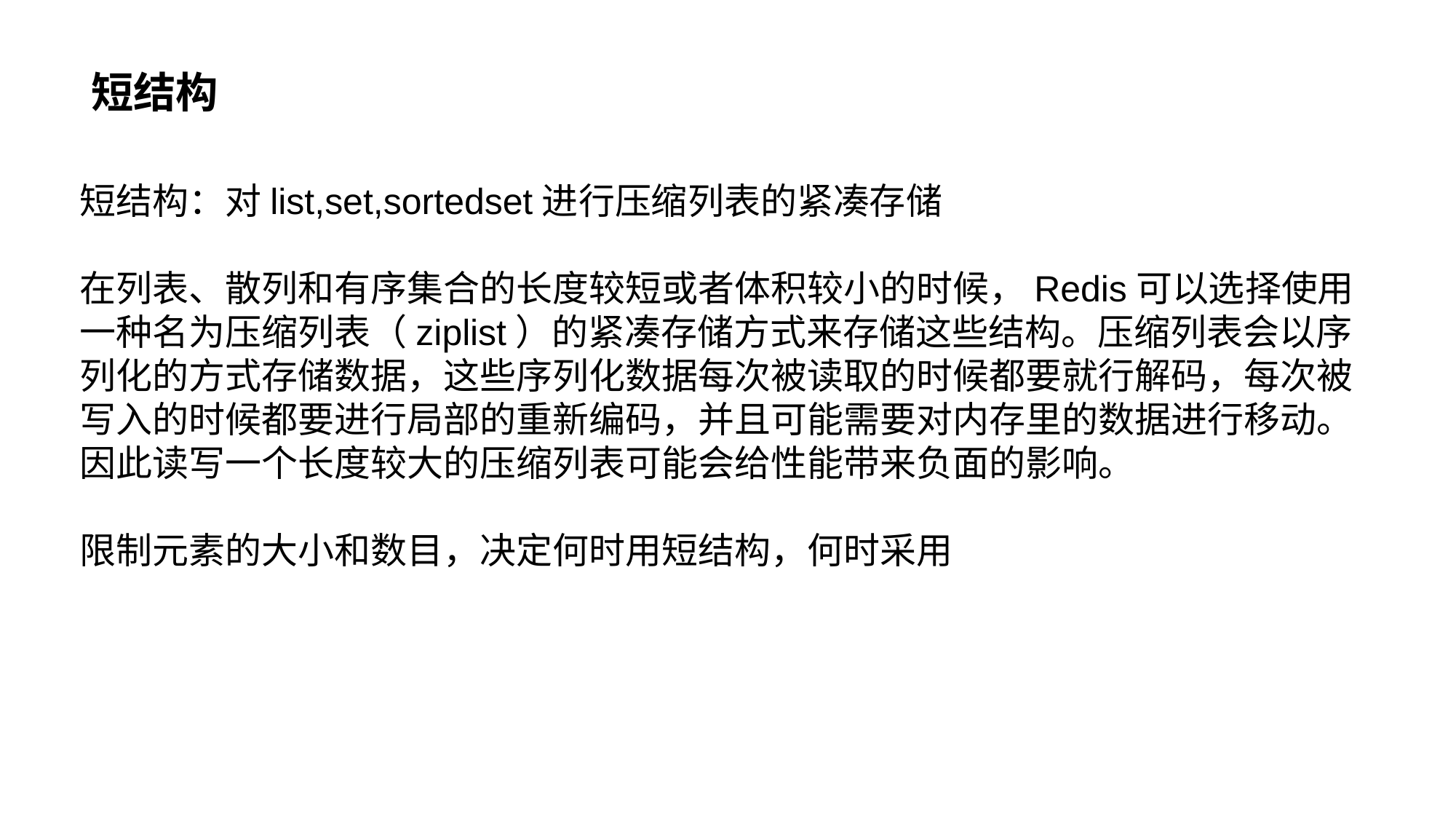

# 短结构
短结构：对list,set,sortedset进行压缩列表的紧凑存储

在列表、散列和有序集合的长度较短或者体积较小的时候，Redis可以选择使用一种名为压缩列表（ziplist）的紧凑存储方式来存储这些结构。压缩列表会以序列化的方式存储数据，这些序列化数据每次被读取的时候都要就行解码，每次被写入的时候都要进行局部的重新编码，并且可能需要对内存里的数据进行移动。因此读写一个长度较大的压缩列表可能会给性能带来负面的影响。

限制元素的大小和数目，决定何时用短结构，何时采用